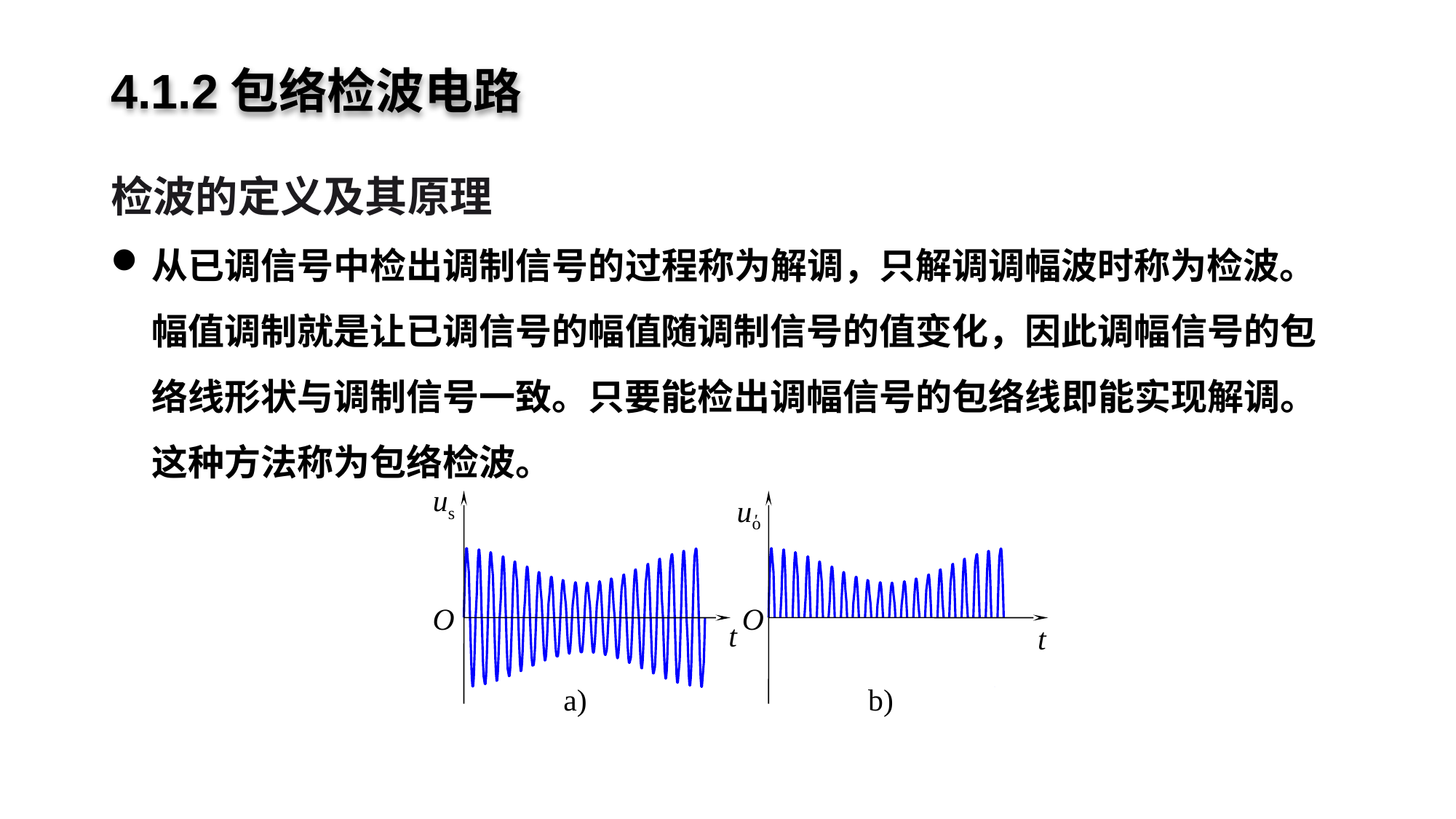

# 4.1.2包络检波电路
检波的定义及其原理
从已调信号中检出调制信号的过程称为解调，只解调调幅波时称为检波。幅值调制就是让已调信号的幅值随调制信号的值变化，因此调幅信号的包络线形状与调制信号一致。只要能检出调幅信号的包络线即能实现解调。这种方法称为包络检波。

us
uo
'

O
O
t
t

a)
b)